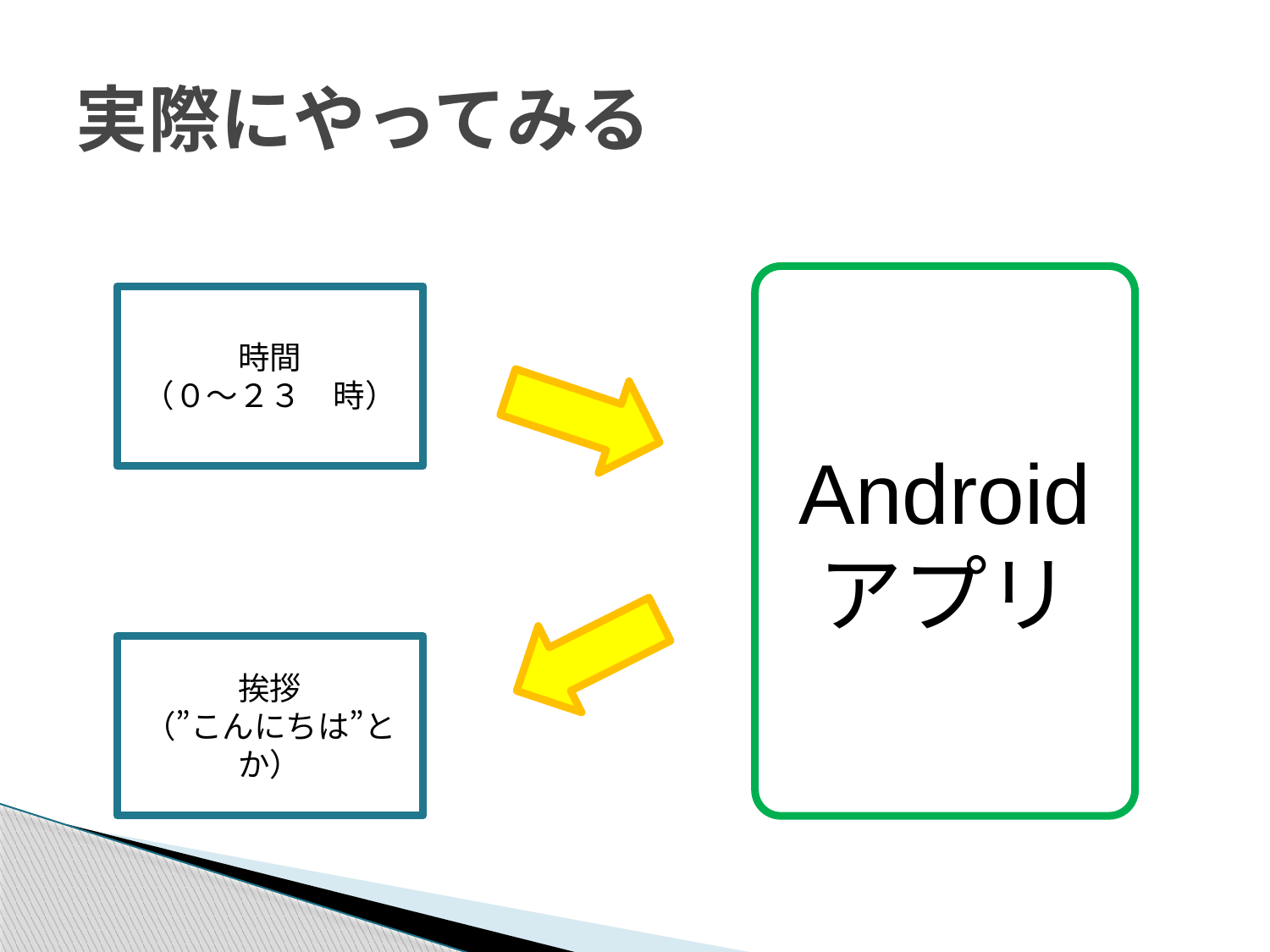

# 実際にやってみる
Android
アプリ
時間
（０～２３　時）

挨拶
（”こんにちは”とか）